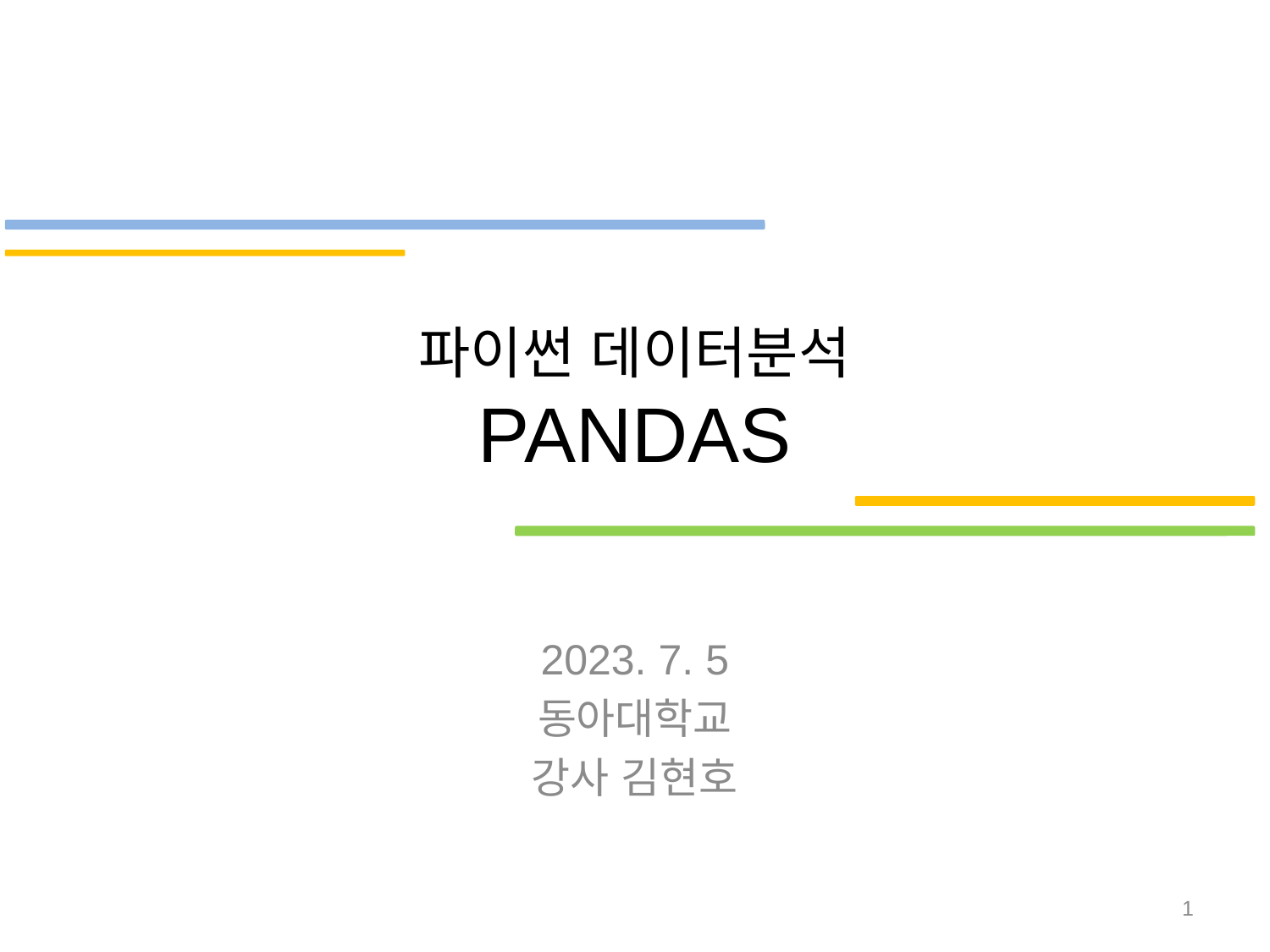

# 파이썬 데이터분석 PANDAS

2023. 7. 5
동아대학교
강사 김현호
1